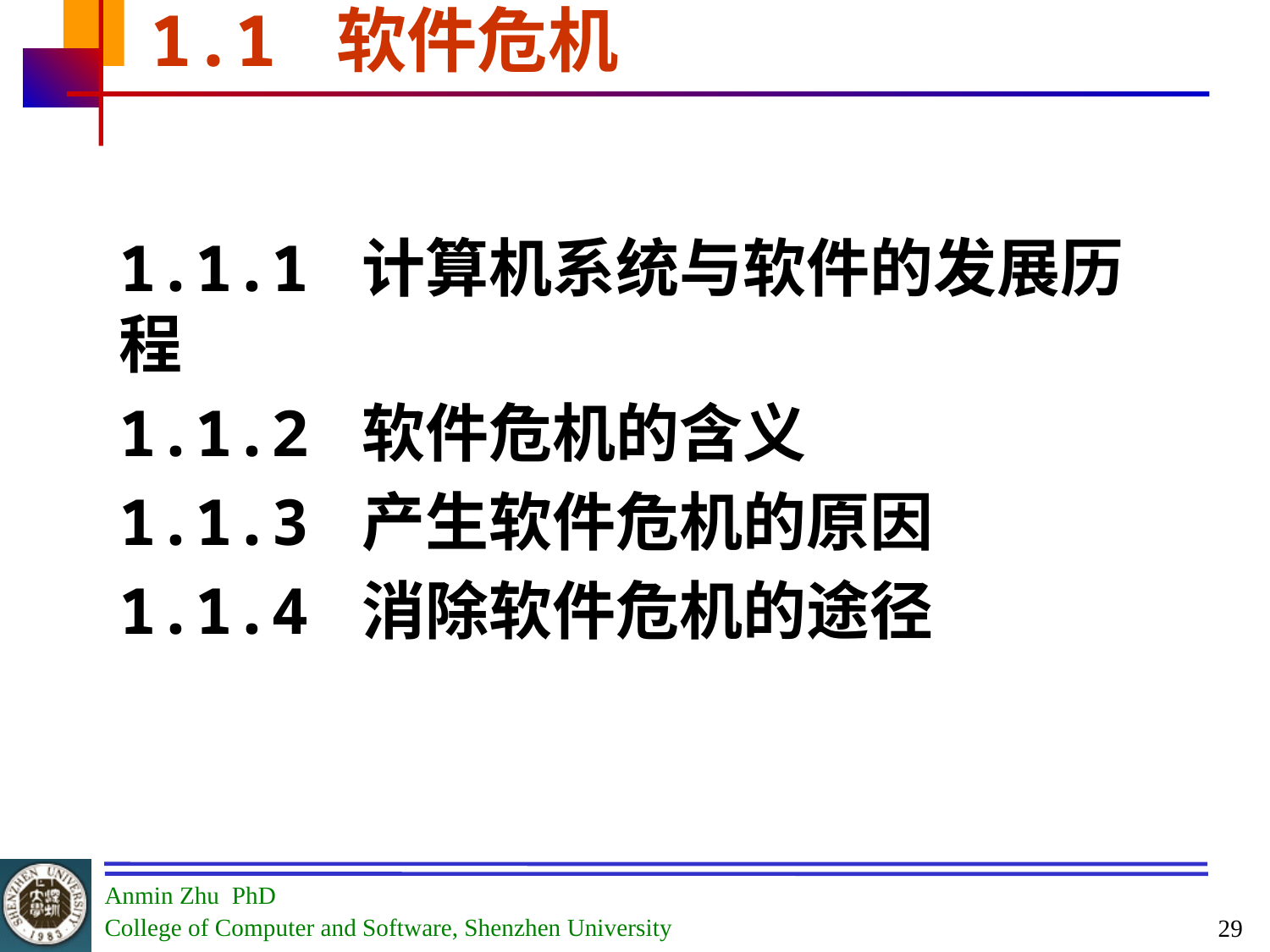

# 1.1 软件危机
1.1.1 计算机系统与软件的发展历程
1.1.2 软件危机的含义
1.1.3 产生软件危机的原因
1.1.4 消除软件危机的途径